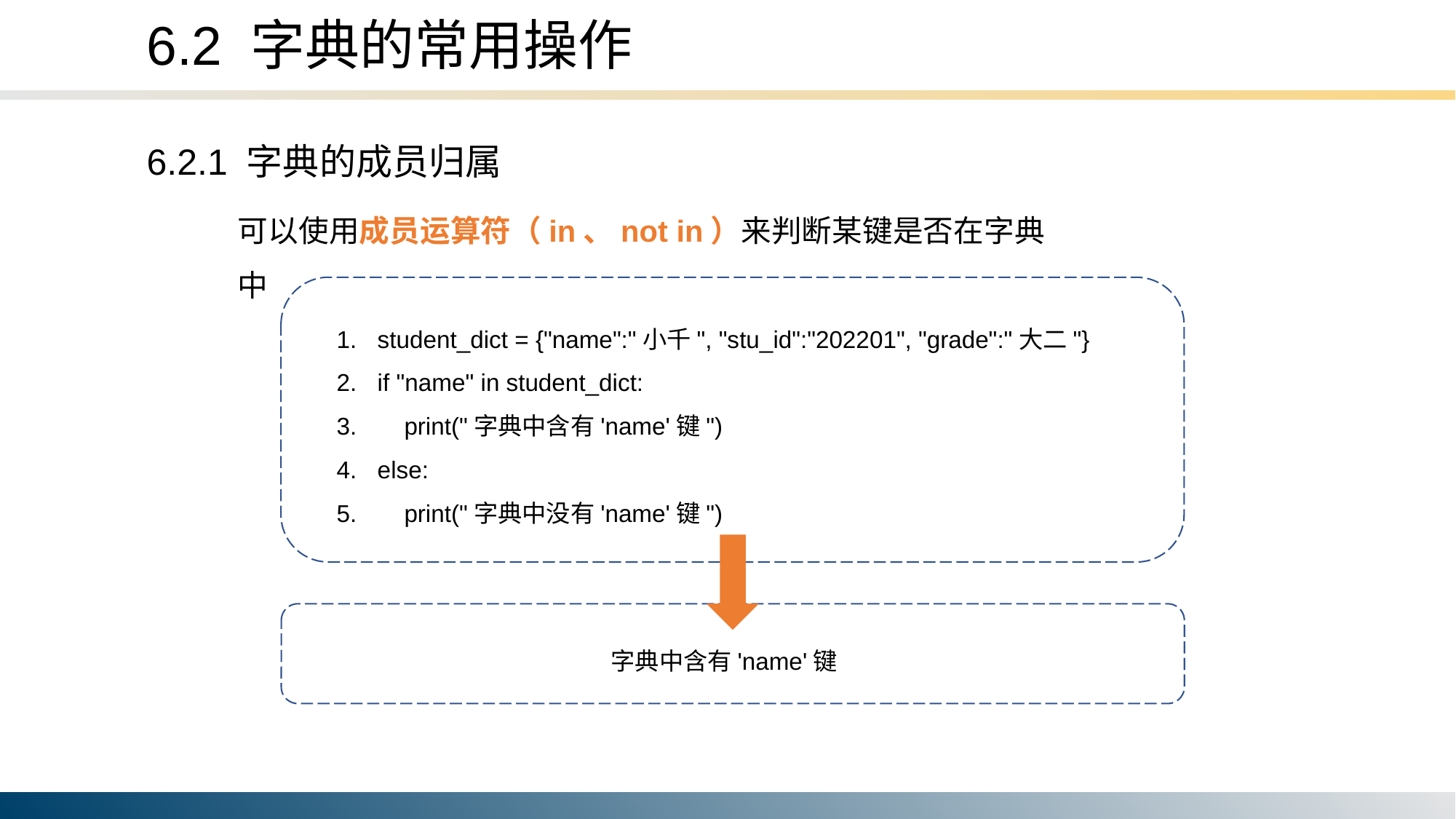

6.2 字典的常用操作
6.2.1 字典的成员归属
可以使用成员运算符（in、not in）来判断某键是否在字典中

student_dict = {"name":"小千", "stu_id":"202201", "grade":"大二"}
if "name" in student_dict:
    print("字典中含有'name'键")
else:
    print("字典中没有'name'键")

字典中含有'name'键